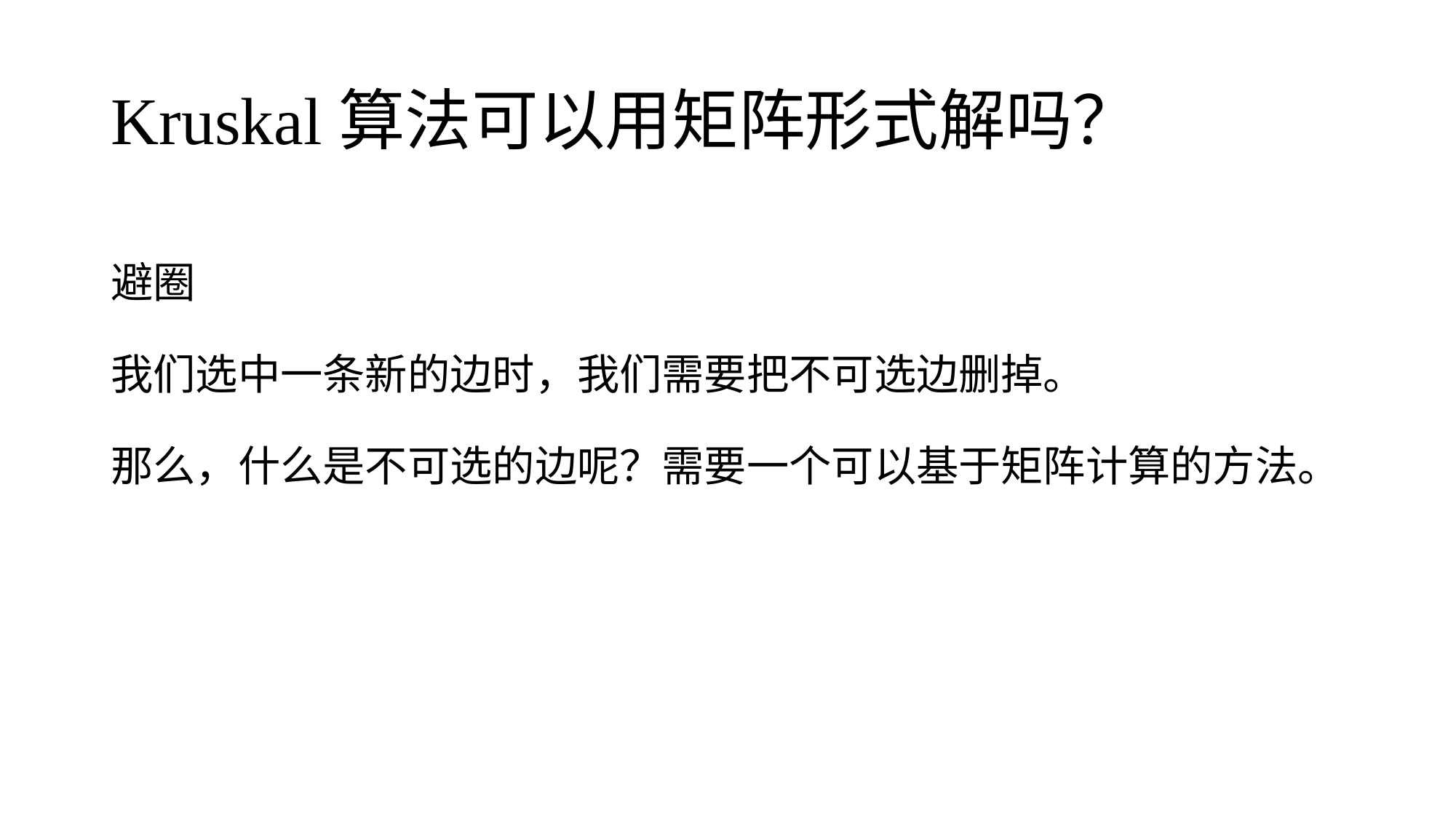

# Kruskal算法可以用矩阵形式解吗？
避圈
我们选中一条新的边时，我们需要把不可选边删掉。
那么，什么是不可选的边呢？需要一个可以基于矩阵计算的方法。